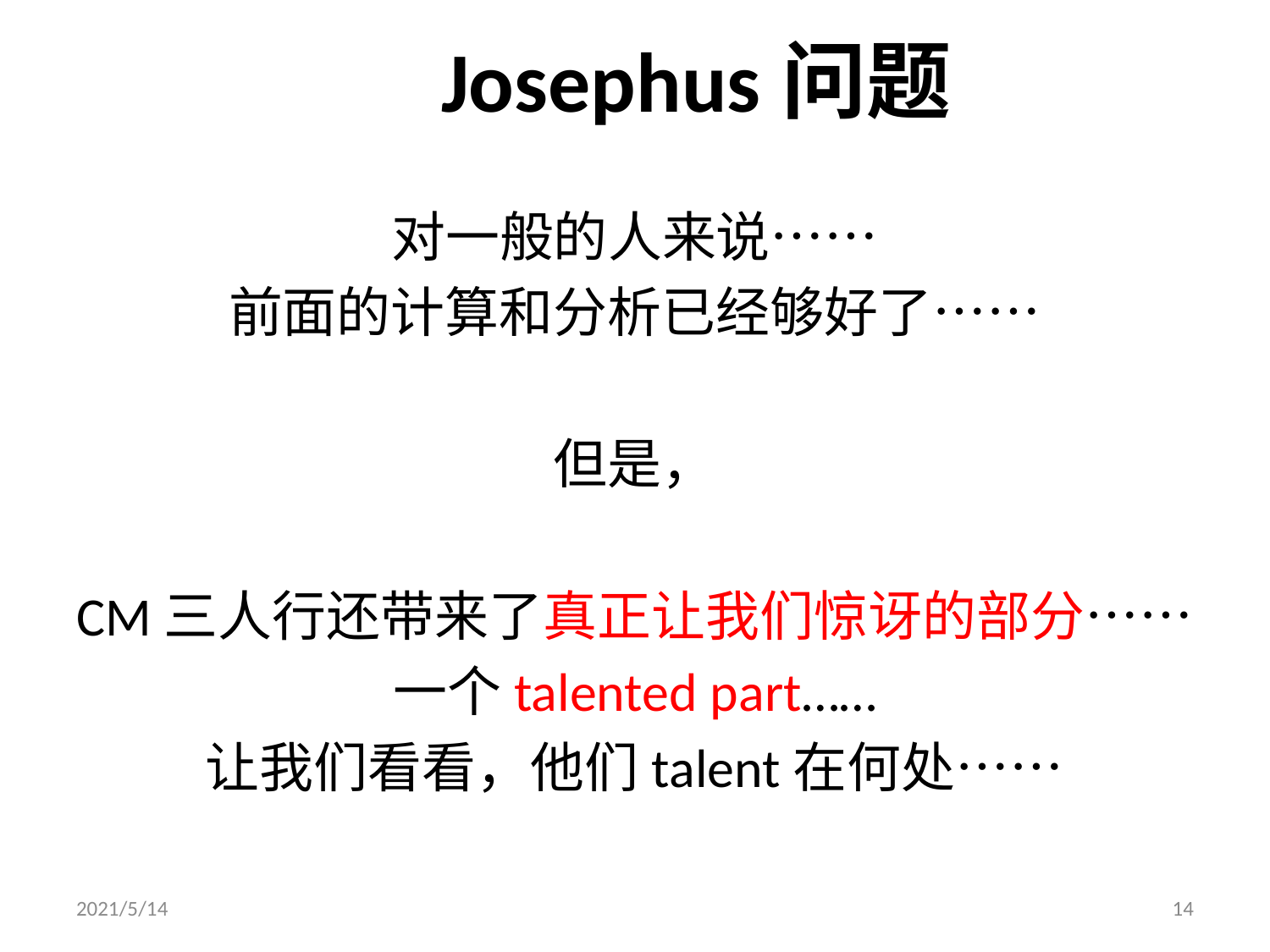

# Josephus问题
对一般的人来说……
前面的计算和分析已经够好了……

但是，

CM三人行还带来了真正让我们惊讶的部分……
一个talented part……
让我们看看，他们talent在何处……

2021/5/14
14